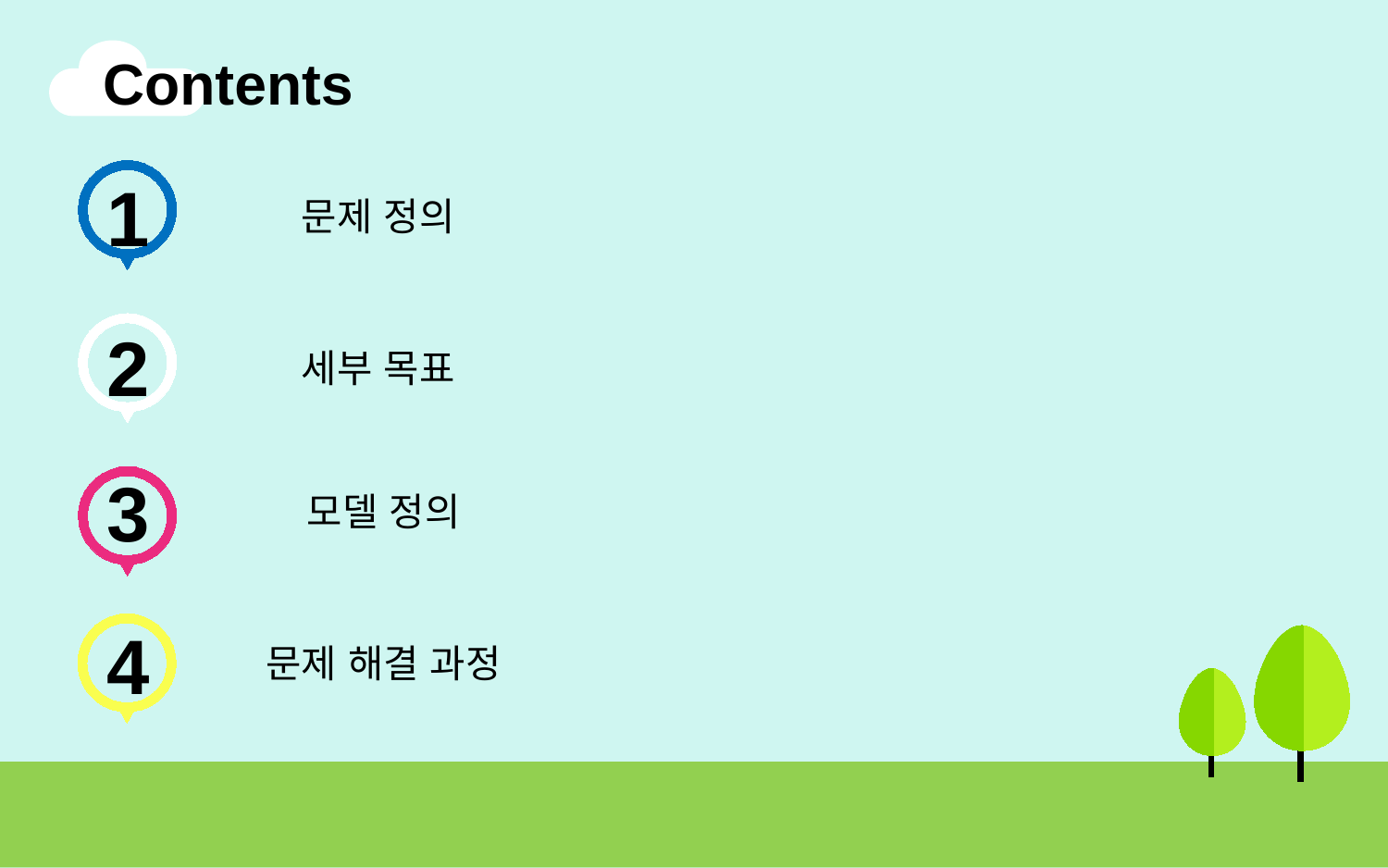

Contents

1
문제 정의
2

세부 목표
3

모델 정의
4

문제 해결 과정